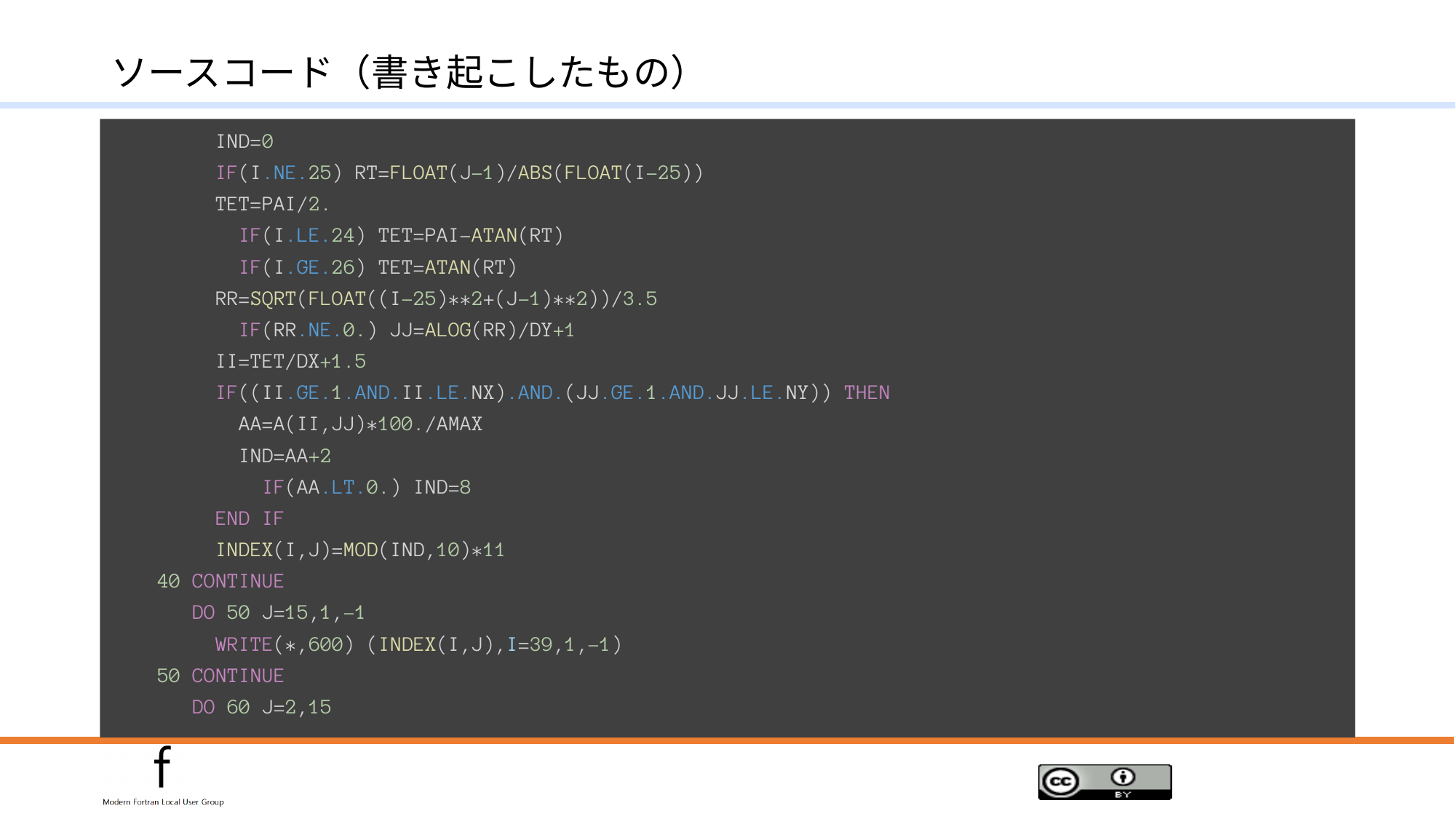

# ソースコード（書き起こしたもの）
        IND=0
        IF(I.NE.25) RT=FLOAT(J-1)/ABS(FLOAT(I-25))
        TET=PAI/2.
          IF(I.LE.24) TET=PAI-ATAN(RT)
          IF(I.GE.26) TET=ATAN(RT)
        RR=SQRT(FLOAT((I-25)**2+(J-1)**2))/3.5
          IF(RR.NE.0.) JJ=ALOG(RR)/DY+1
        II=TET/DX+1.5
        IF((II.GE.1.AND.II.LE.NX).AND.(JJ.GE.1.AND.JJ.LE.NY)) THEN
          AA=A(II,JJ)*100./AMAX
          IND=AA+2
            IF(AA.LT.0.) IND=8
        END IF
        INDEX(I,J)=MOD(IND,10)*11
   40 CONTINUE
      DO 50 J=15,1,-1
        WRITE(*,600) (INDEX(I,J),I=39,1,-1)
   50 CONTINUE
      DO 60 J=2,15